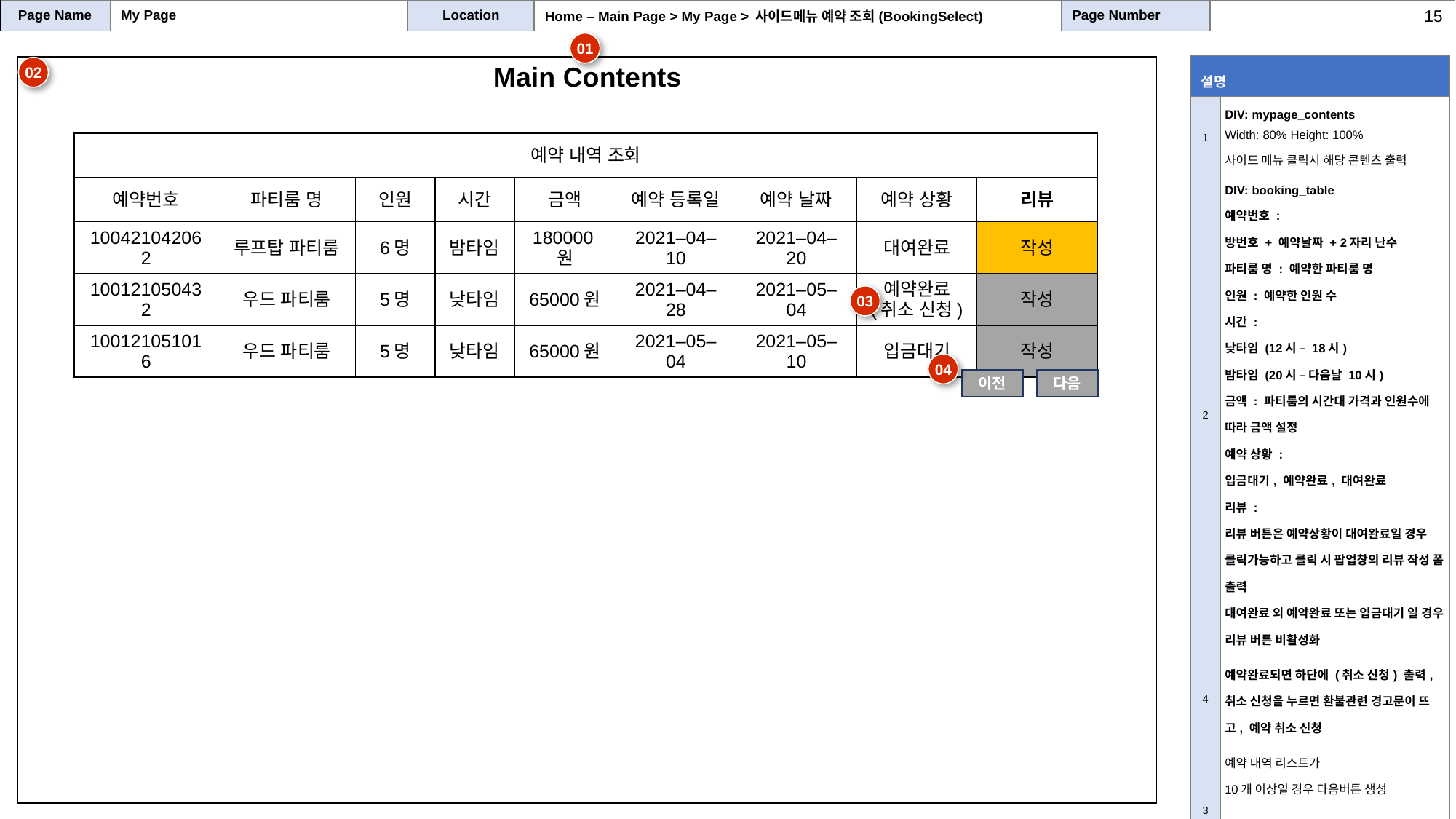

| Page Name | My Page | Location | Home – Main Page > My Page > 사이드메뉴 예약 조회(BookingSelect) | Page Number |  |
| --- | --- | --- | --- | --- | --- |
15
01
| 설명 |  |
| --- | --- |
| 1 | DIV: mypage\_contents Width: 80% Height: 100% 사이드 메뉴 클릭시 해당 콘텐츠 출력 |
| 2 | DIV: booking\_table 예약번호 : 방번호 + 예약날짜 + 2자리 난수 파티룸 명 : 예약한 파티룸 명 인원 : 예약한 인원 수 시간 : 낮타임 (12시 – 18시) 밤타임 (20시 – 다음날 10시) 금액 : 파티룸의 시간대 가격과 인원수에 따라 금액 설정 예약 상황 : 입금대기, 예약완료, 대여완료 리뷰 : 리뷰 버튼은 예약상황이 대여완료일 경우 클릭가능하고 클릭 시 팝업창의 리뷰 작성 폼 출력 대여완료 외 예약완료 또는 입금대기 일 경우 리뷰 버튼 비활성화 |
| 4 | 예약완료되면 하단에 (취소 신청) 출력, 취소 신청을 누르면 환불관련 경고문이 뜨고, 예약 취소 신청 |
| 3 | 예약 내역 리스트가 10개 이상일 경우 다음버튼 생성 현재 테이블의 예약 내역 리스트가 10개 이하일 경우 이전버튼만 생성 |
| 비고 | Container Max\_width : 1260px height : 100% |
| Main Contents |
| --- |
02

| 예약 내역 조회 |  |  |  |  |  |  |  |  |
| --- | --- | --- | --- | --- | --- | --- | --- | --- |
| 예약번호 | 파티룸 명 | 인원 | 시간 | 금액 | 예약 등록일 | 예약 날짜 | 예약 상황 | 리뷰 |
| 100421042062 | 루프탑 파티룸 | 6명 | 밤타임 | 180000원 | 2021–04–10 | 2021–04–20 | 대여완료 | 작성 |
| 100121050432 | 우드 파티룸 | 5명 | 낮타임 | 65000원 | 2021–04–28 | 2021–05–04 | 예약완료 (취소 신청) | 작성 |
| 100121051016 | 우드 파티룸 | 5명 | 낮타임 | 65000원 | 2021–05–04 | 2021–05–10 | 입금대기 | 작성 |

03
04
이전
다음